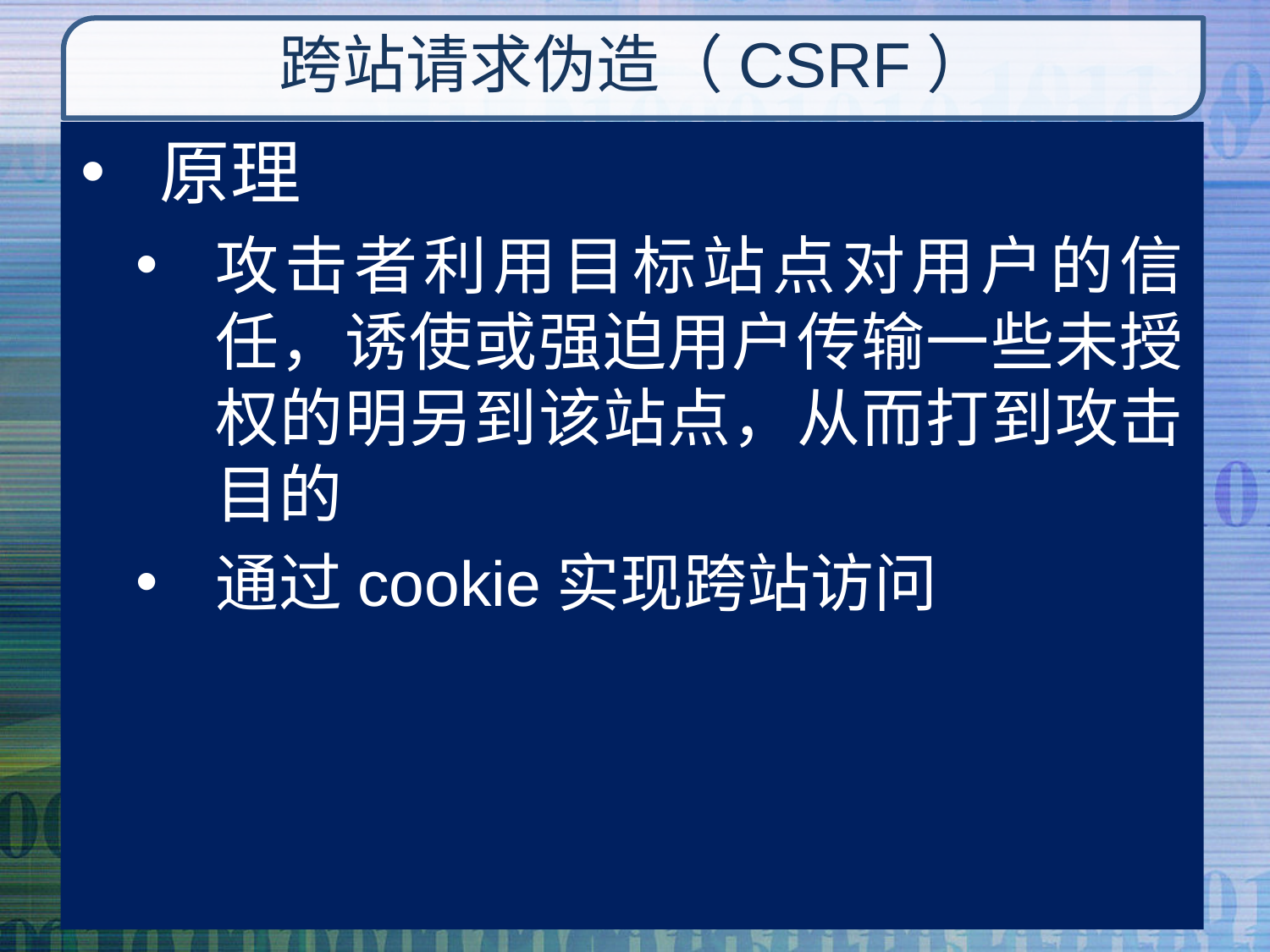

# 跨站请求伪造（CSRF）
原理
攻击者利用目标站点对用户的信任，诱使或强迫用户传输一些未授权的明另到该站点，从而打到攻击目的
通过cookie实现跨站访问